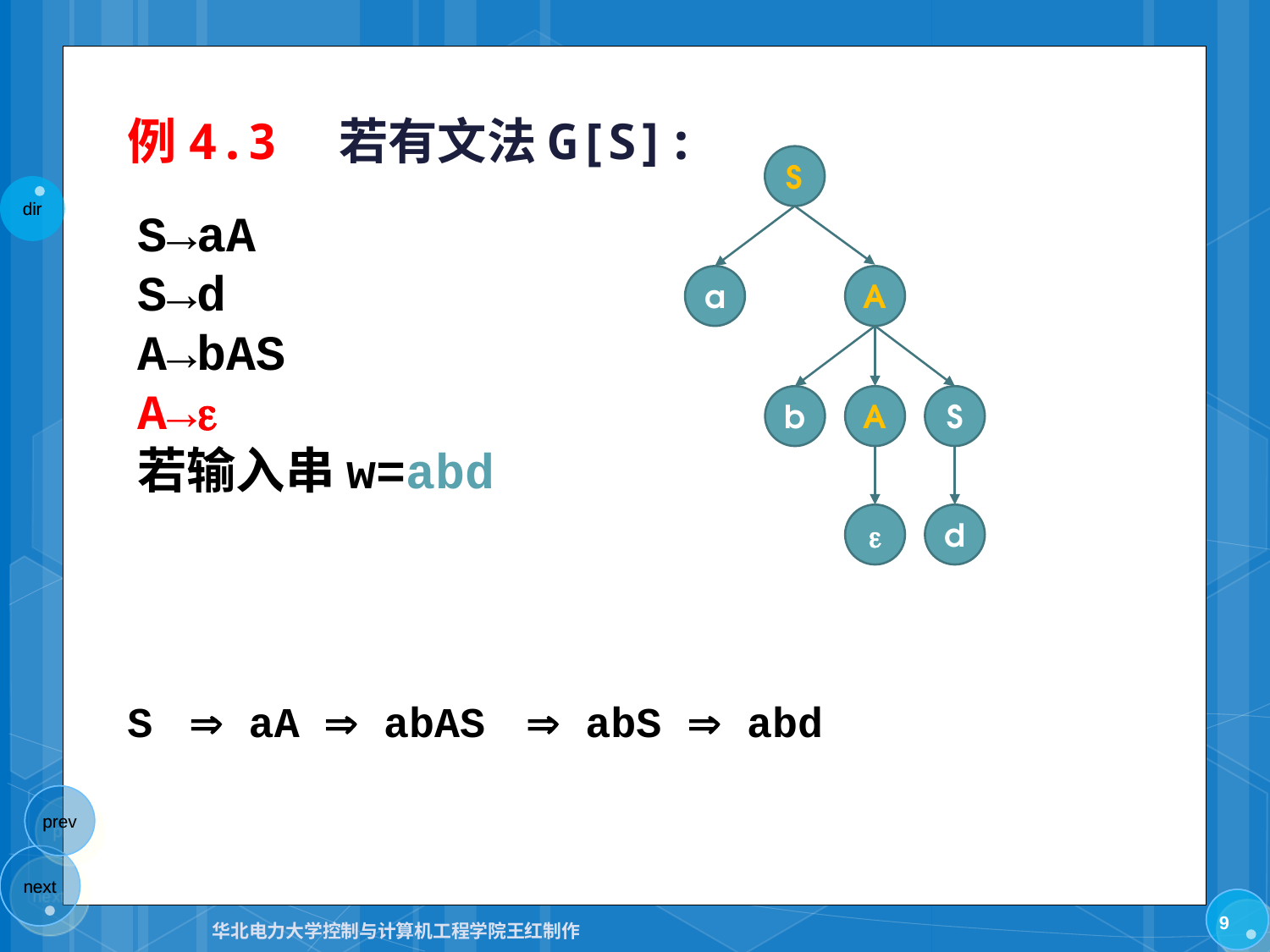

# 例4.3　若有文法G[S]:
S
S→aA
S→d
A→bAS
A→ε
若输入串w=abd
a
A
b
A
S
ε
d
S
⇒ aA
⇒ abAS
⇒ abS
⇒ abd
9
华北电力大学控制与计算机工程学院王红制作